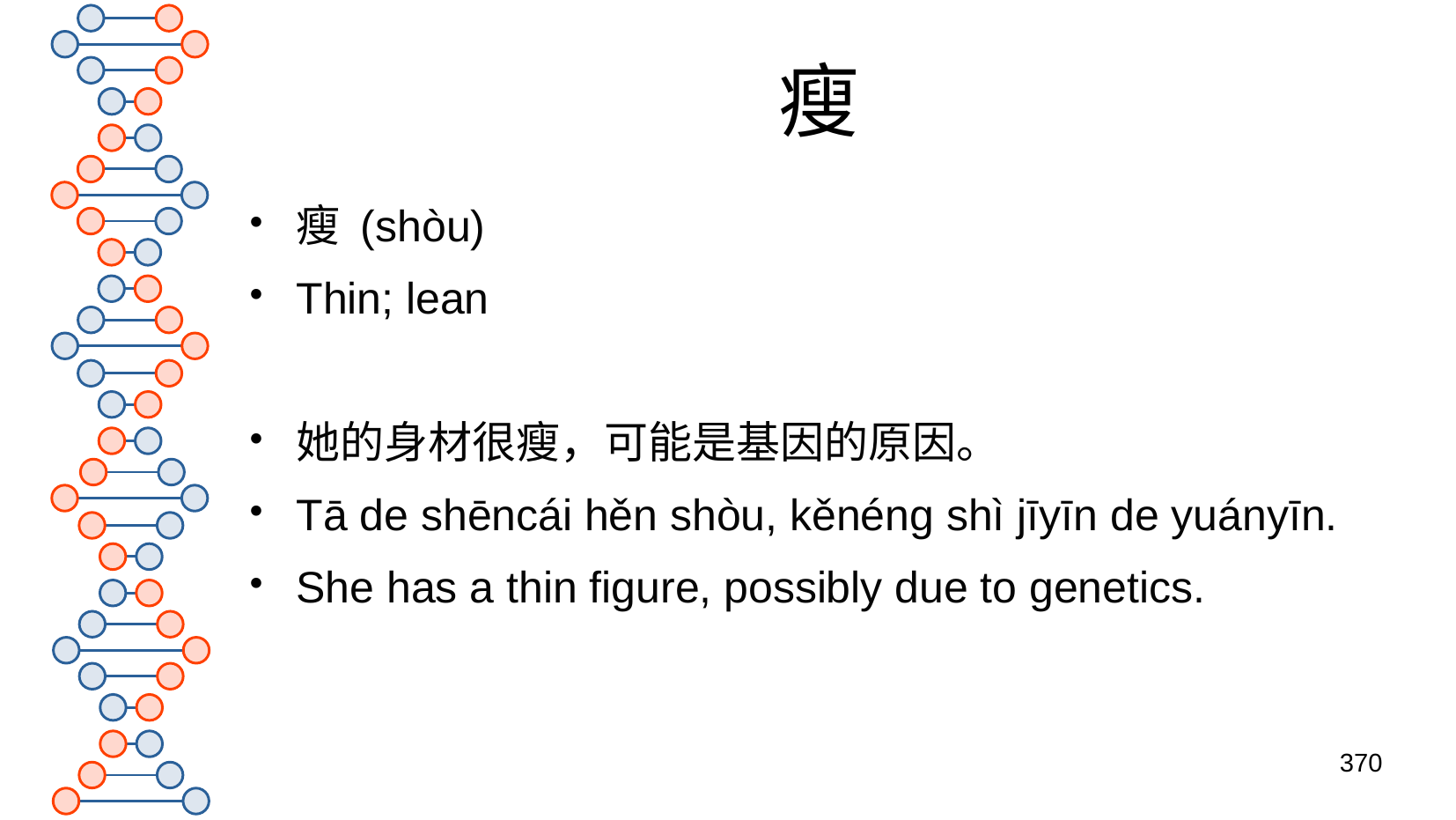

# 瘦
瘦 (shòu)
Thin; lean

她的身材很瘦，可能是基因的原因。
Tā de shēncái hěn shòu, kěnéng shì jīyīn de yuányīn.
She has a thin figure, possibly due to genetics.

370